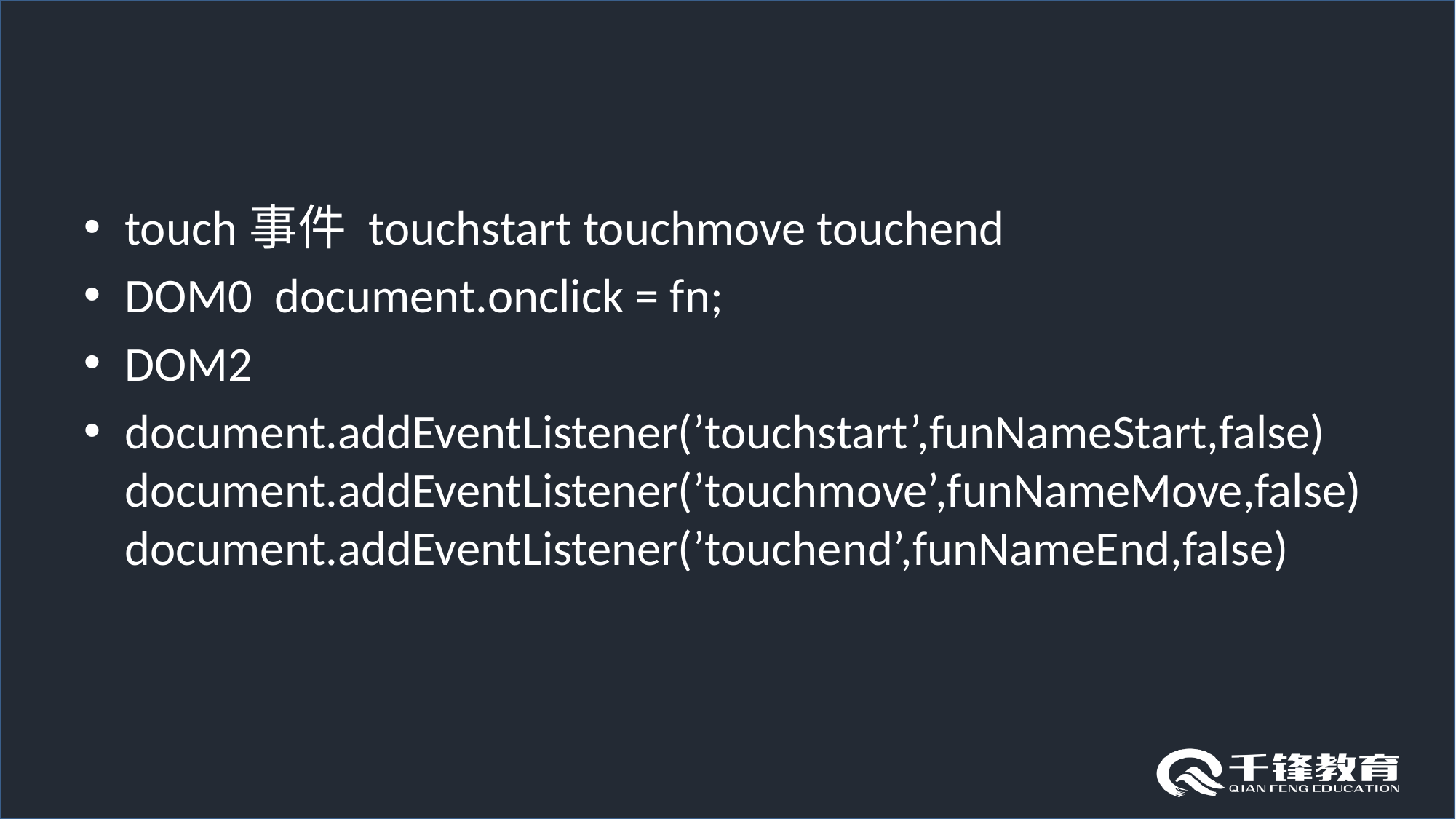

#
touch事件 touchstart touchmove touchend
DOM0  document.onclick = fn;
DOM2
document.addEventListener(’touchstart’,funNameStart,false) document.addEventListener(’touchmove’,funNameMove,false) document.addEventListener(’touchend’,funNameEnd,false)